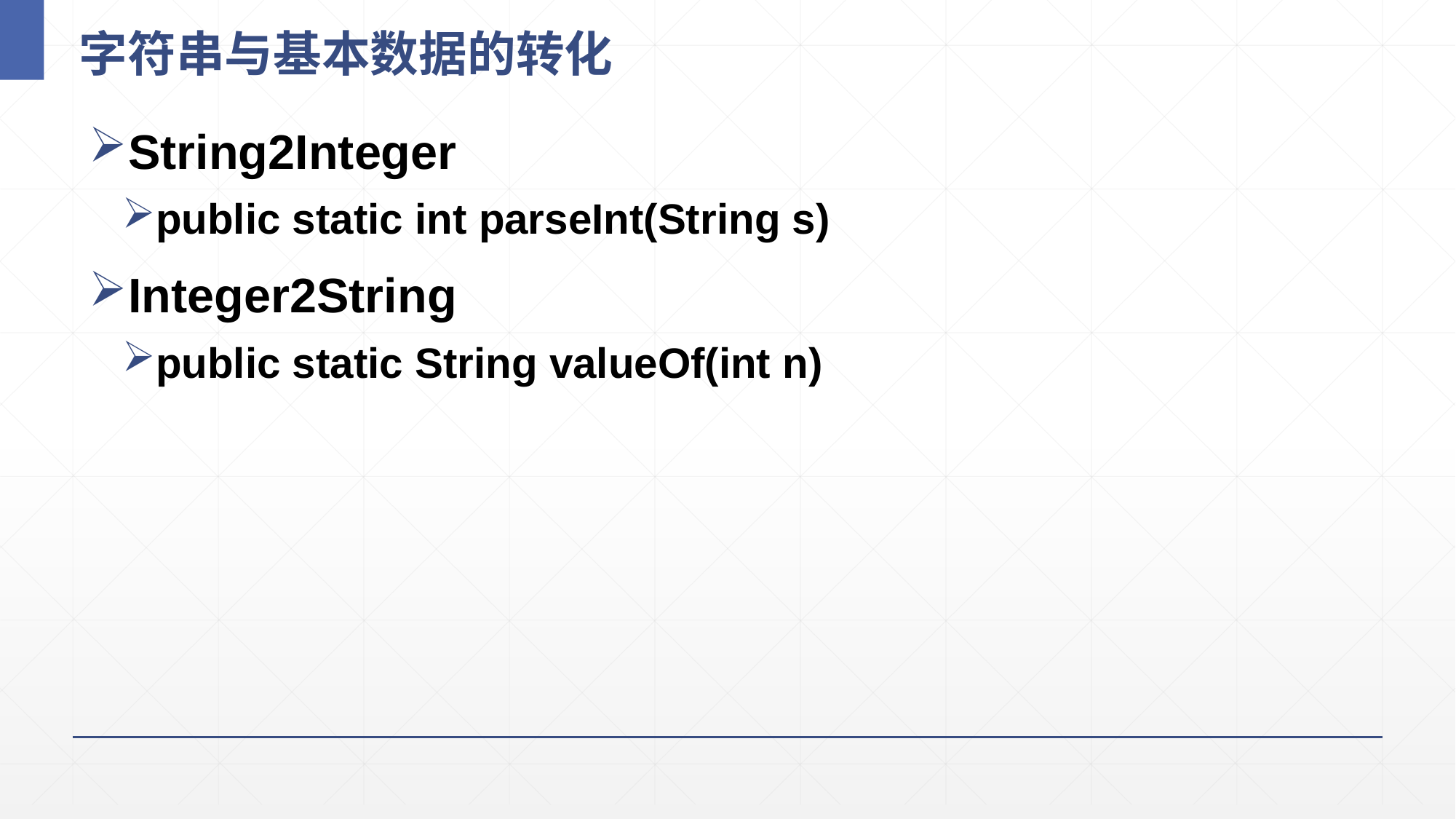

# 字符串与基本数据的转化
String2Integer
public static int parseInt(String s)
Integer2String
public static String valueOf(int n)